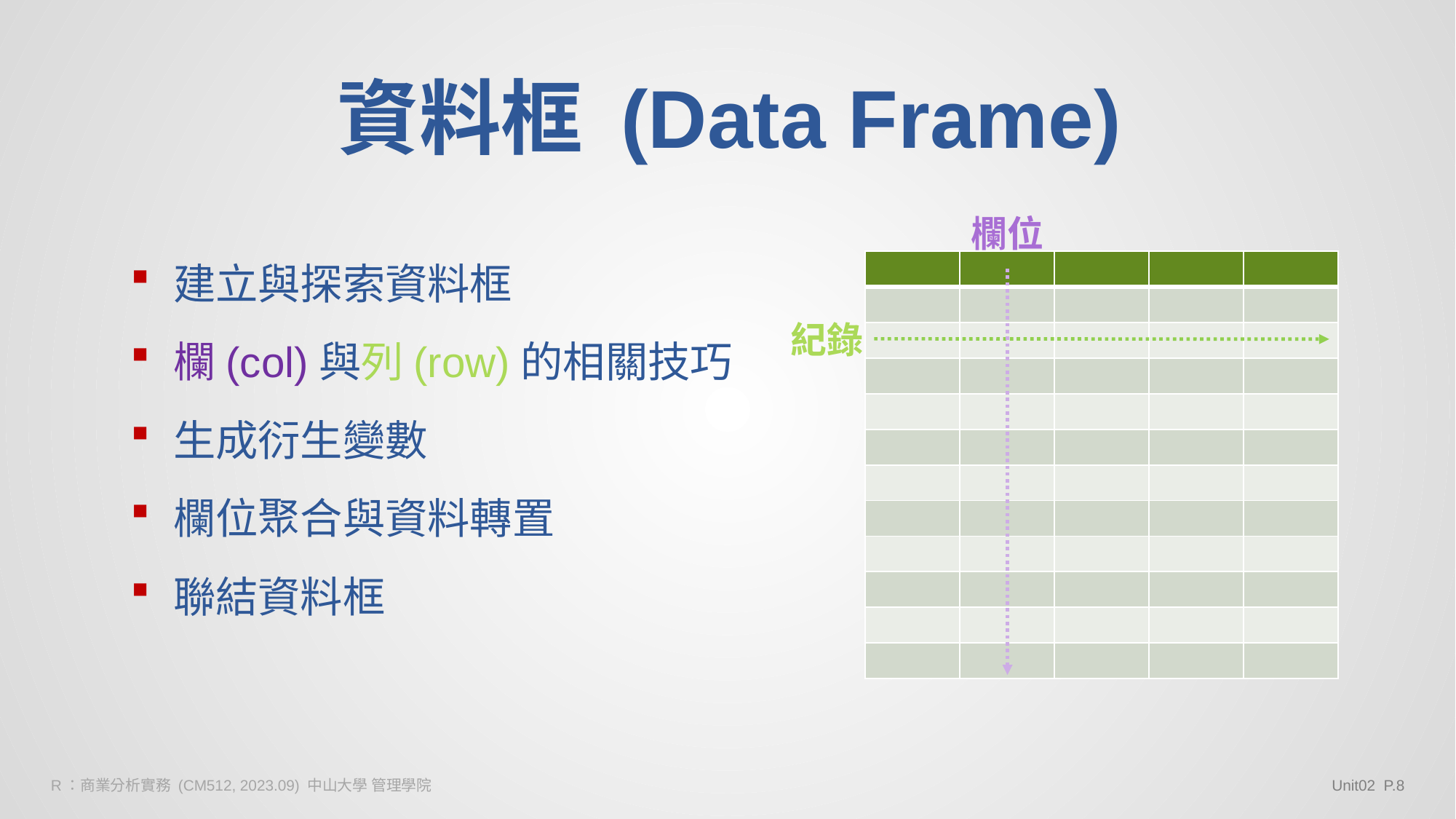

# 資料框 (Data Frame)
欄位
建立與探索資料框
欄(col)與列(row)的相關技巧
生成衍生變數
欄位聚合與資料轉置
聯結資料框
|  |  |  |  |  |
| --- | --- | --- | --- | --- |
|  |  |  |  |  |
|  |  |  |  |  |
|  |  |  |  |  |
|  |  |  |  |  |
|  |  |  |  |  |
|  |  |  |  |  |
|  |  |  |  |  |
|  |  |  |  |  |
|  |  |  |  |  |
|  |  |  |  |  |
|  |  |  |  |  |
紀錄